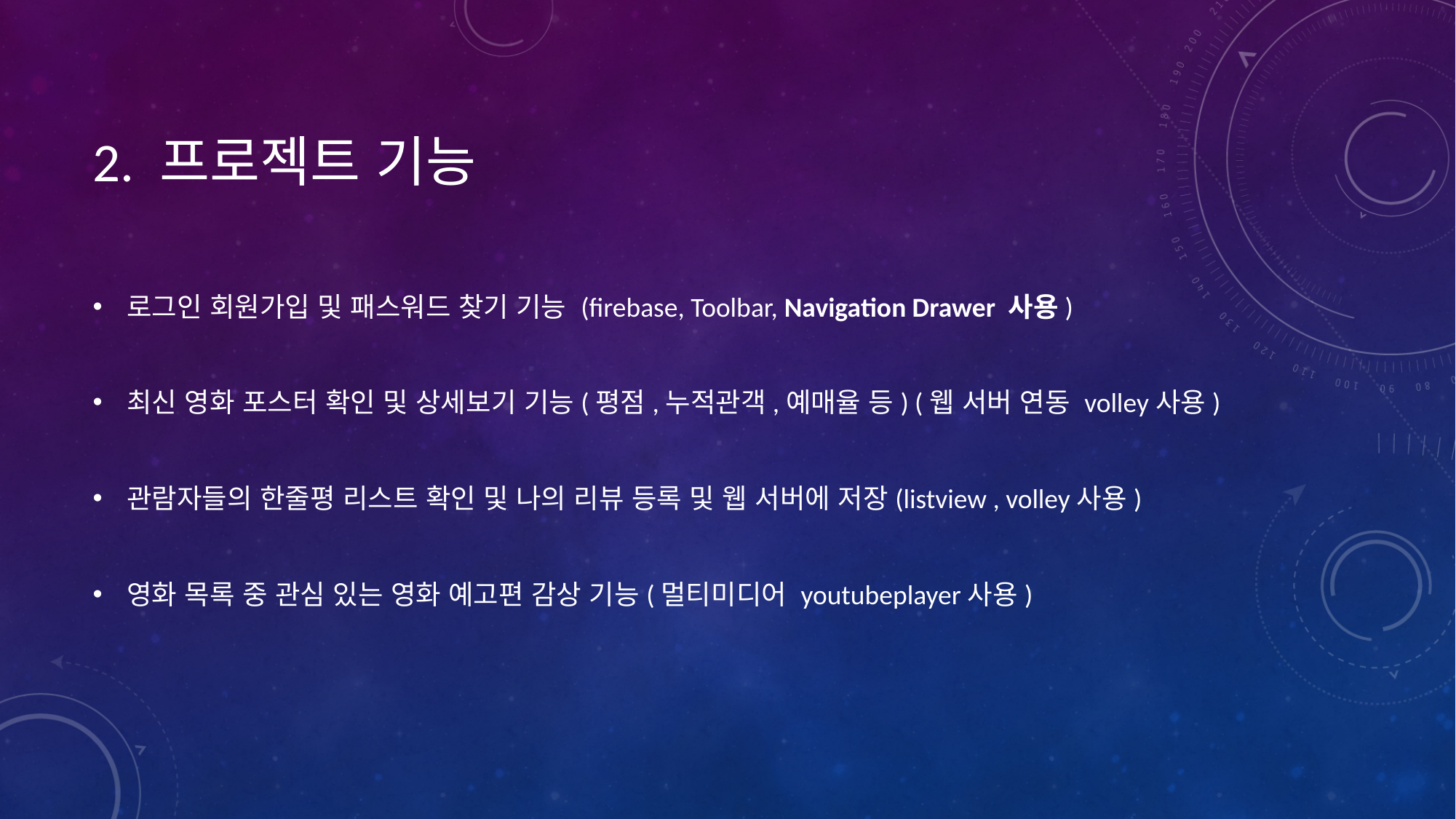

# 2. 프로젝트 기능
로그인 회원가입 및 패스워드 찾기 기능 (firebase, Toolbar, Navigation Drawer 사용)

최신 영화 포스터 확인 및 상세보기 기능(평점,누적관객,예매율 등) (웹 서버 연동 volley사용)

관람자들의 한줄평 리스트 확인 및 나의 리뷰 등록 및 웹 서버에 저장(listview , volley사용)

영화 목록 중 관심 있는 영화 예고편 감상 기능(멀티미디어 youtubeplayer사용)